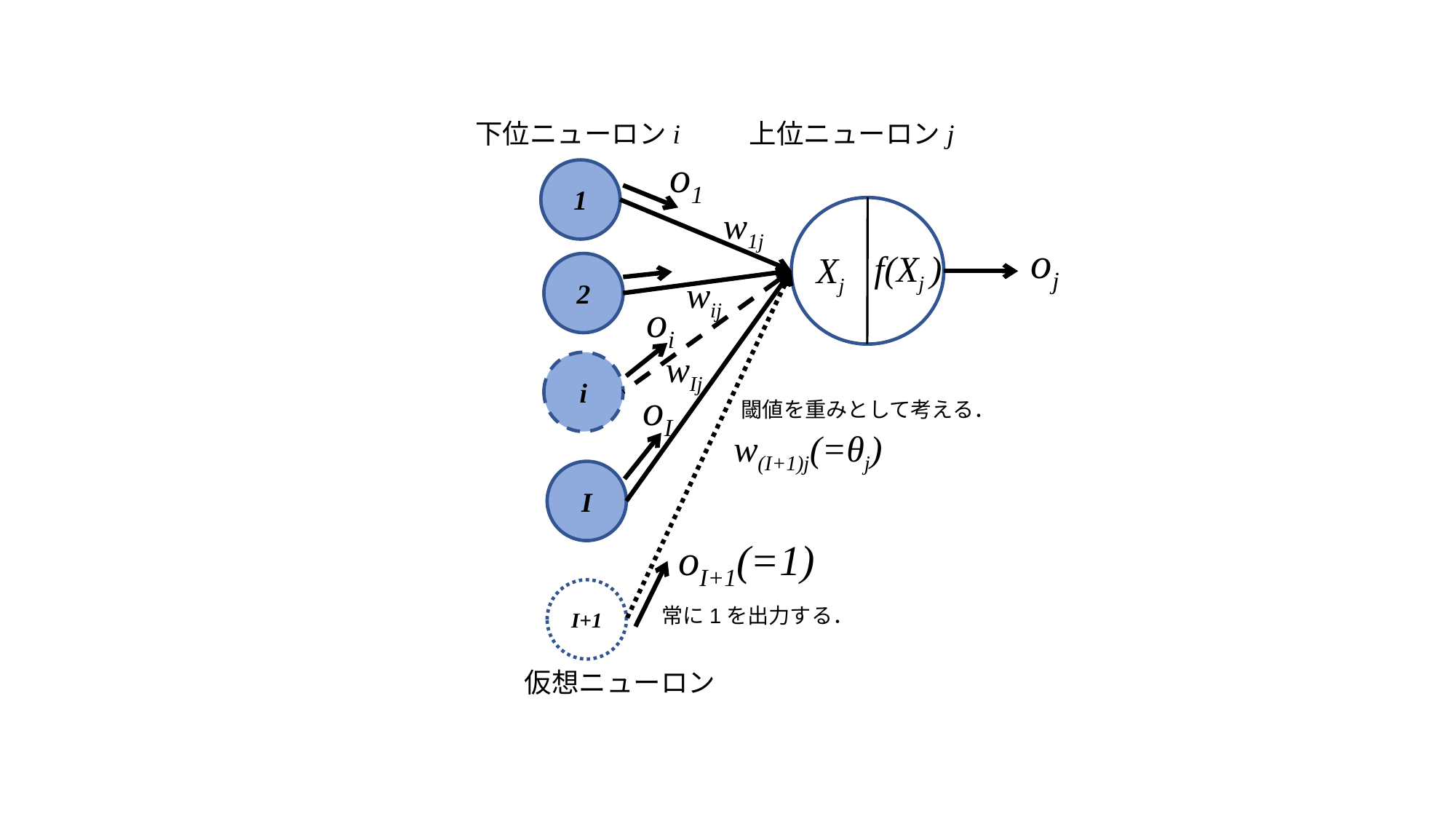

下位ニューロンi
上位ニューロンj
o1
1

w1j
oj
f(Xj )
Xj
2
wij
oi
wIj
i
oI
閾値を重みとして考える．
w(I+1)j(=θj)
I
oI+1(=1)
I+1
常に1を出力する．
仮想ニューロン